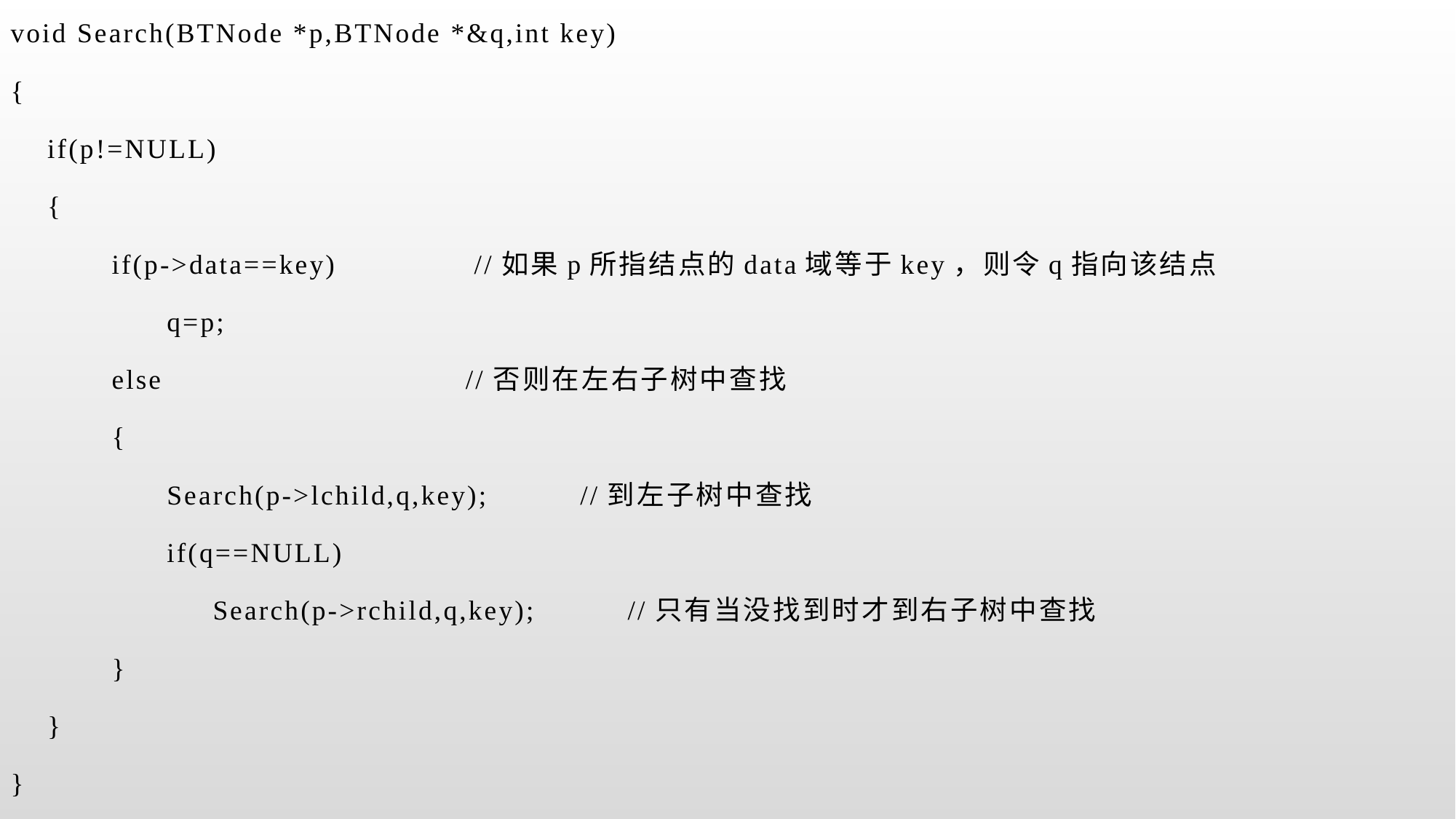

void Search(BTNode *p,BTNode *&q,int key)
{
    if(p!=NULL)
    {
           if(p->data==key)               //如果p所指结点的data域等于key，则令q指向该结点
                 q=p;
           else                                 //否则在左右子树中查找
           {
                 Search(p->lchild,q,key);          //到左子树中查找
                 if(q==NULL)
                      Search(p->rchild,q,key);          //只有当没找到时才到右子树中查找
           }
    }
}